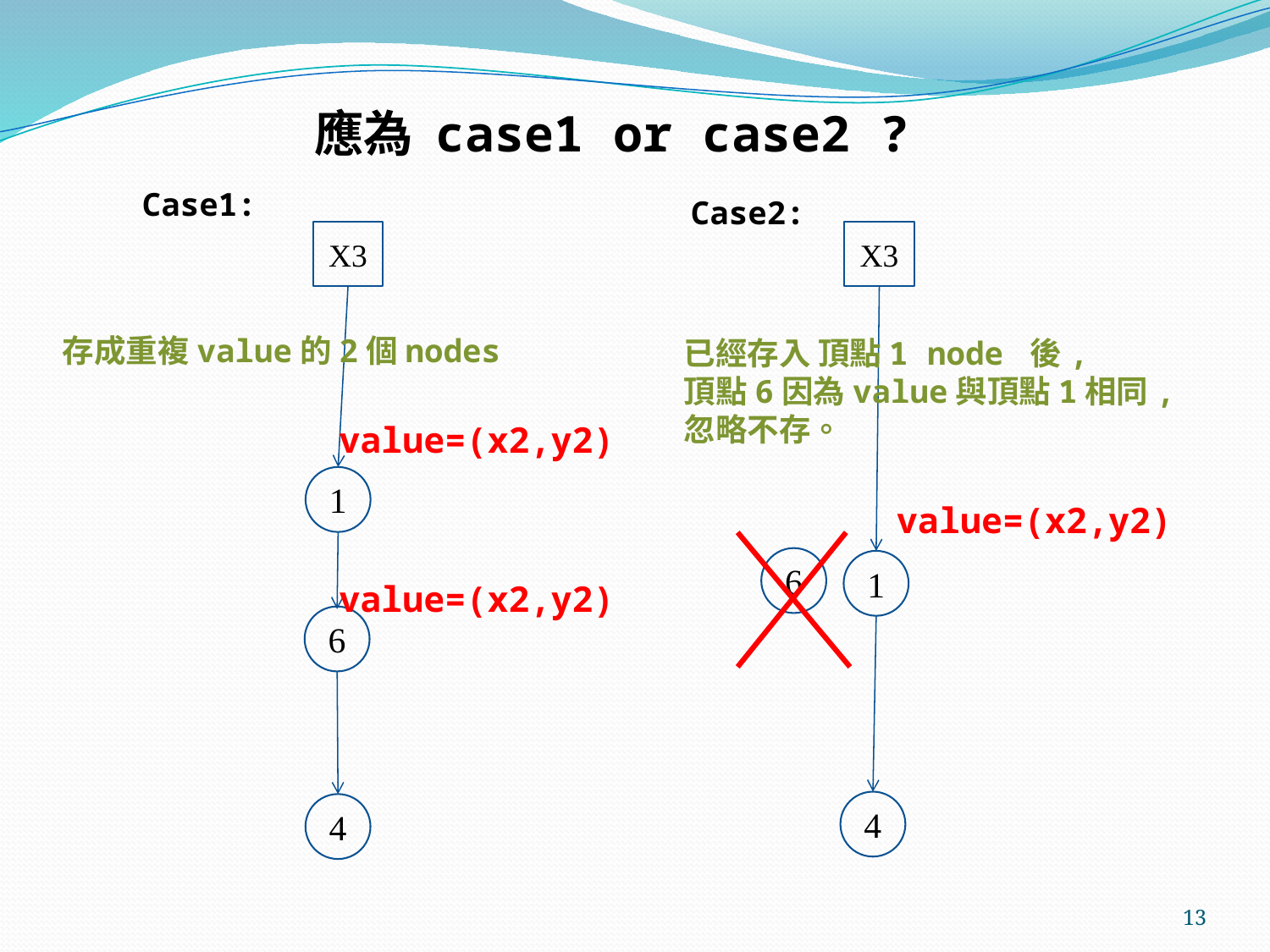

應為 case1 or case2 ?
Case1:
Case2:
X3
X3
存成重複value的2個nodes
已經存入 頂點1 node 後,
頂點6因為value與頂點1相同,
忽略不存。
value=(x2,y2)
1
value=(x2,y2)
6
1
value=(x2,y2)
6
4
4
13